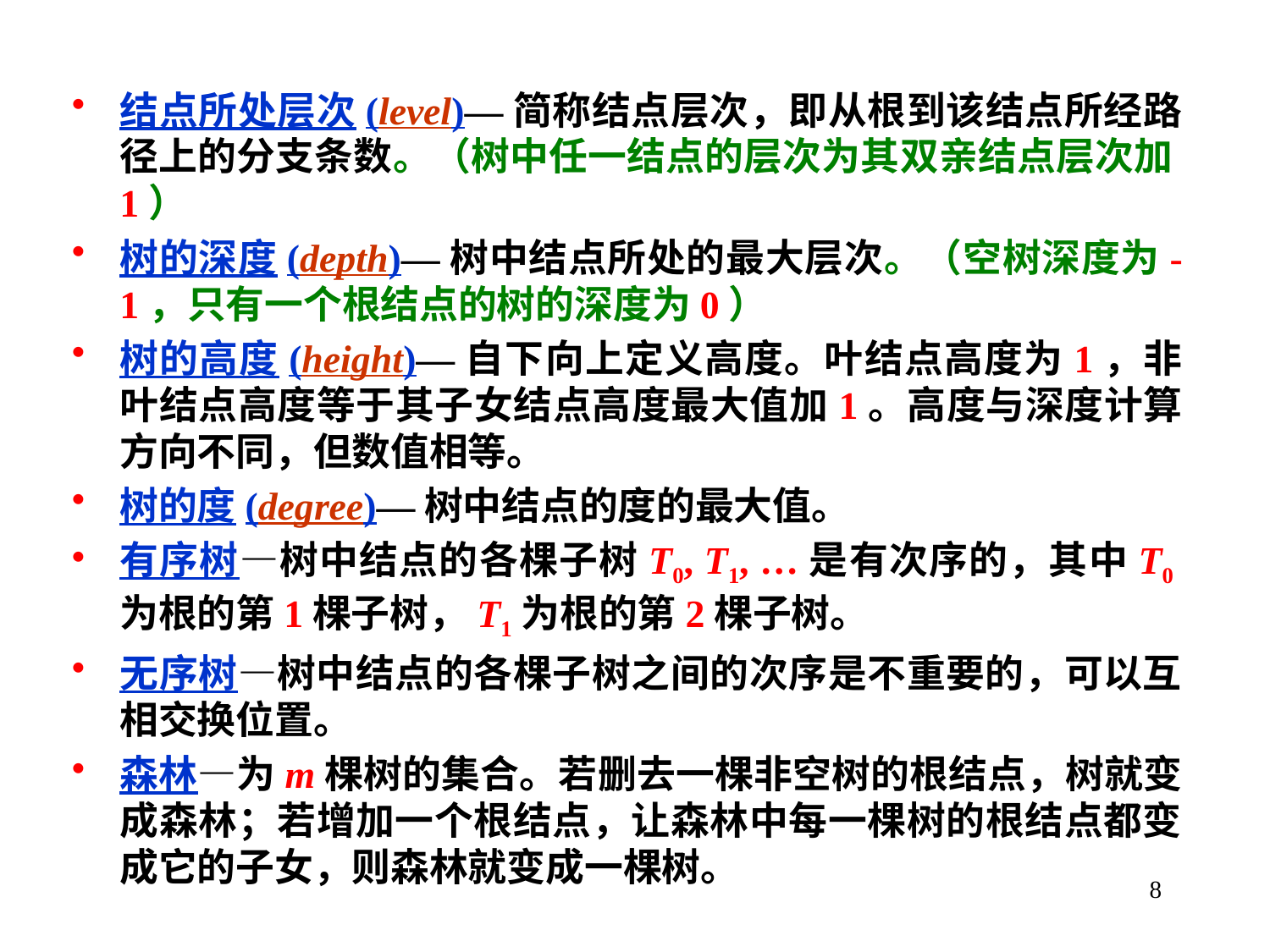

结点所处层次(level)—简称结点层次，即从根到该结点所经路径上的分支条数。（树中任一结点的层次为其双亲结点层次加1）
树的深度(depth)—树中结点所处的最大层次。（空树深度为-1，只有一个根结点的树的深度为0）
树的高度(height)—自下向上定义高度。叶结点高度为1，非叶结点高度等于其子女结点高度最大值加1。高度与深度计算方向不同，但数值相等。
树的度(degree)—树中结点的度的最大值。
有序树—树中结点的各棵子树T0, T1, …是有次序的，其中T0为根的第1棵子树，T1为根的第2棵子树。
无序树—树中结点的各棵子树之间的次序是不重要的，可以互相交换位置。
森林—为m棵树的集合。若删去一棵非空树的根结点，树就变成森林；若增加一个根结点，让森林中每一棵树的根结点都变成它的子女，则森林就变成一棵树。
8